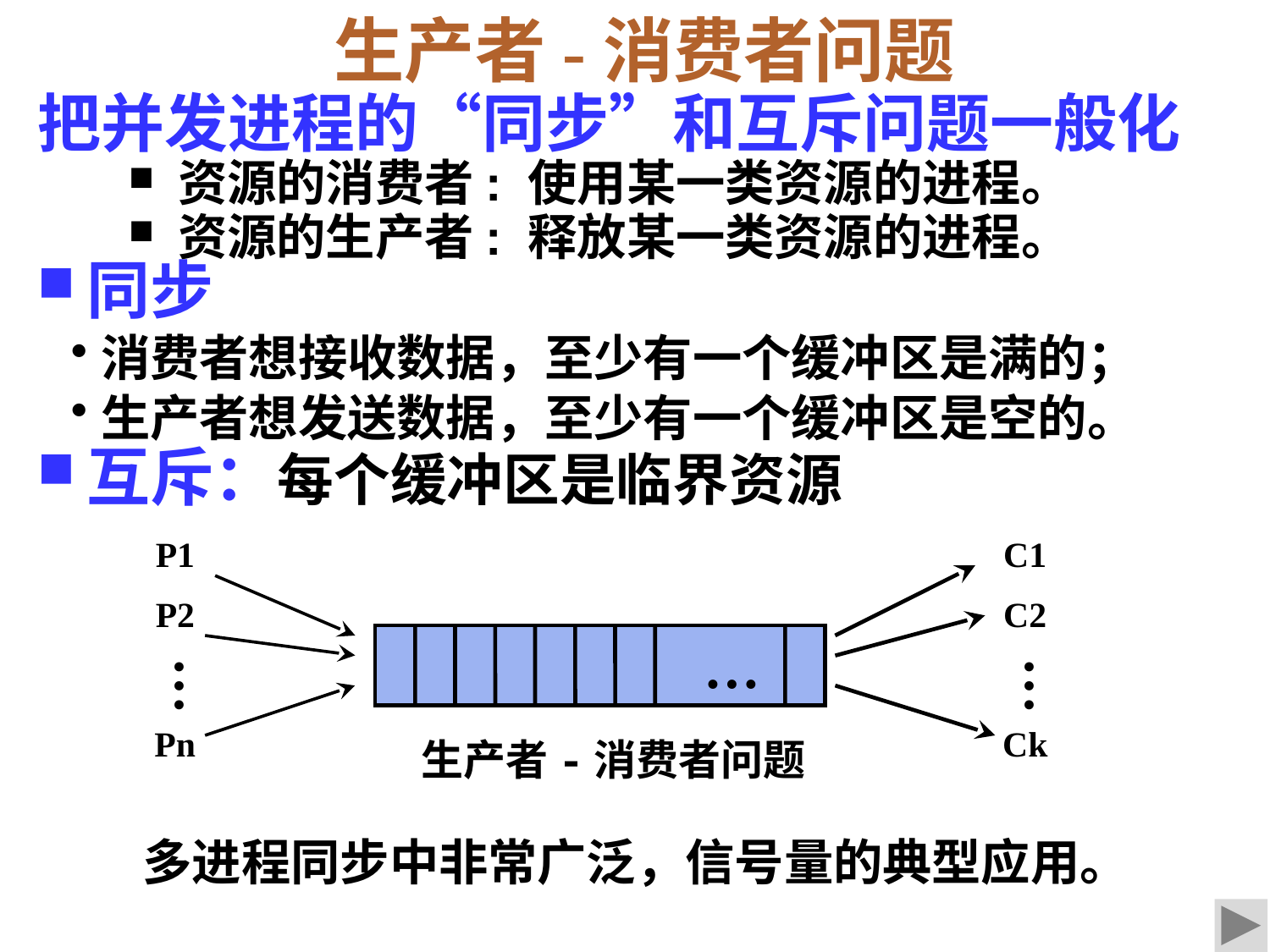

生产者-消费者问题
把并发进程的“同步”和互斥问题一般化
资源的消费者: 使用某一类资源的进程。
资源的生产者: 释放某一类资源的进程。
同步
消费者想接收数据，至少有一个缓冲区是满的；
生产者想发送数据，至少有一个缓冲区是空的。
互斥：每个缓冲区是临界资源
P1
C1

P2
C2

                …

…
…

Pn
Ck
生产者-消费者问题
多进程同步中非常广泛，信号量的典型应用。